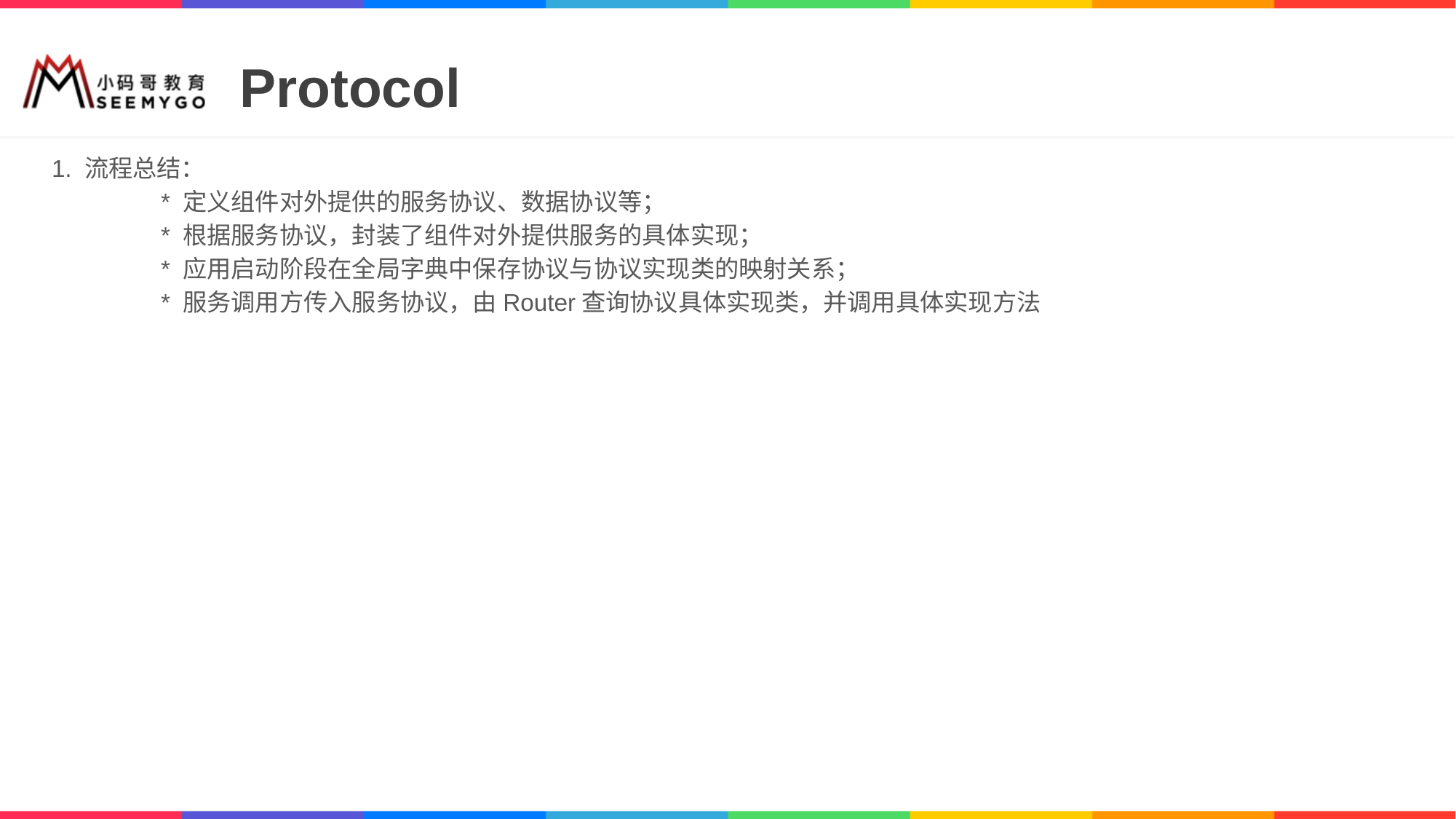

# Protocol
1. 流程总结：
	* 定义组件对外提供的服务协议、数据协议等；
	* 根据服务协议，封装了组件对外提供服务的具体实现；
	* 应用启动阶段在全局字典中保存协议与协议实现类的映射关系；
	* 服务调用方传入服务协议，由Router查询协议具体实现类，并调用具体实现方法